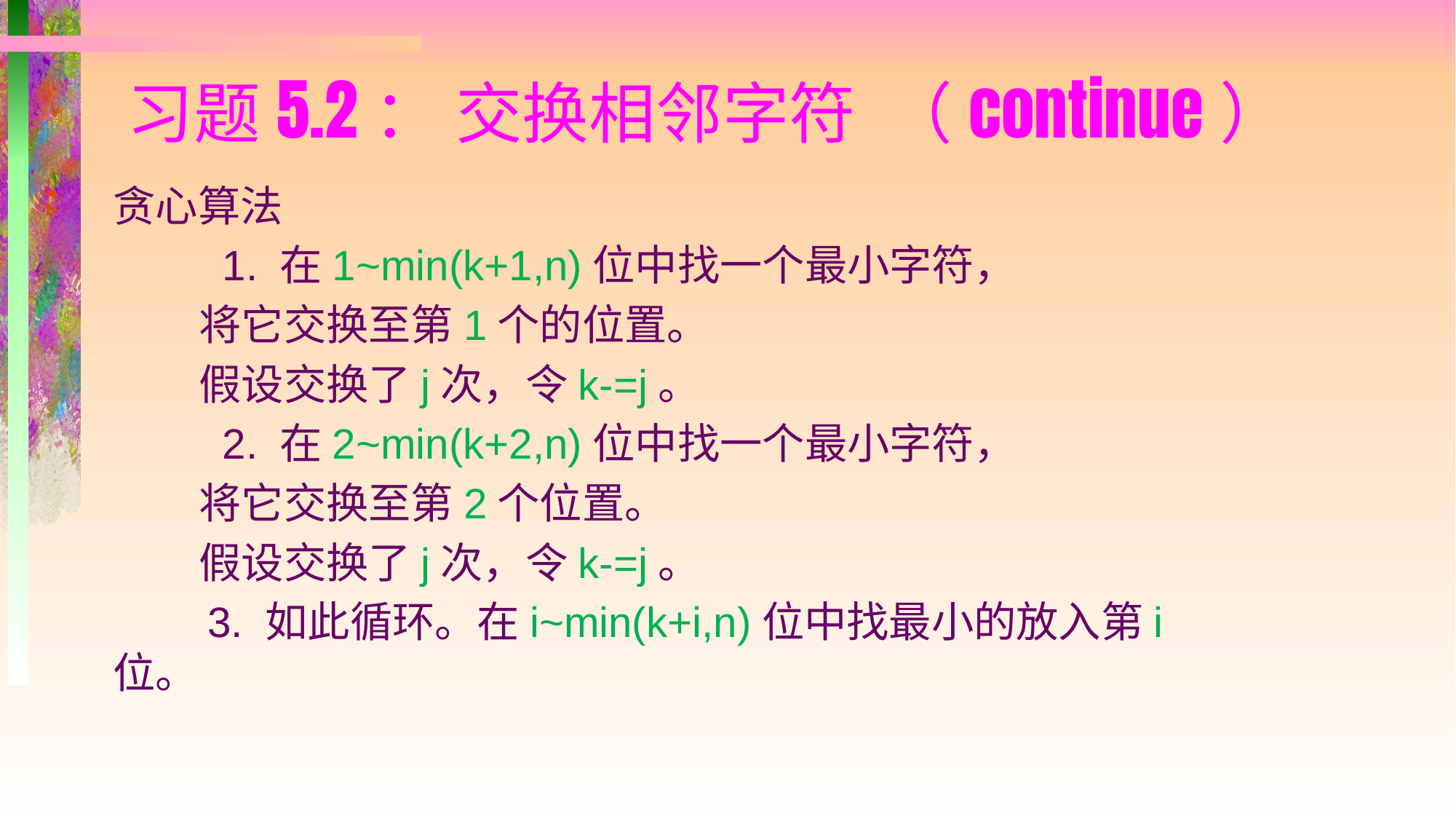

# 习题5.2： 交换相邻字符  （continue）
贪心算法
	1. 在1~min(k+1,n)位中找一个最小字符，
        将它交换至第1个的位置。
        假设交换了j次，令k-=j。
	2. 在2~min(k+2,n)位中找一个最小字符，
        将它交换至第2个位置。
        假设交换了j次，令k-=j。
        3. 如此循环。在i~min(k+i,n)位中找最小的放入第i位。